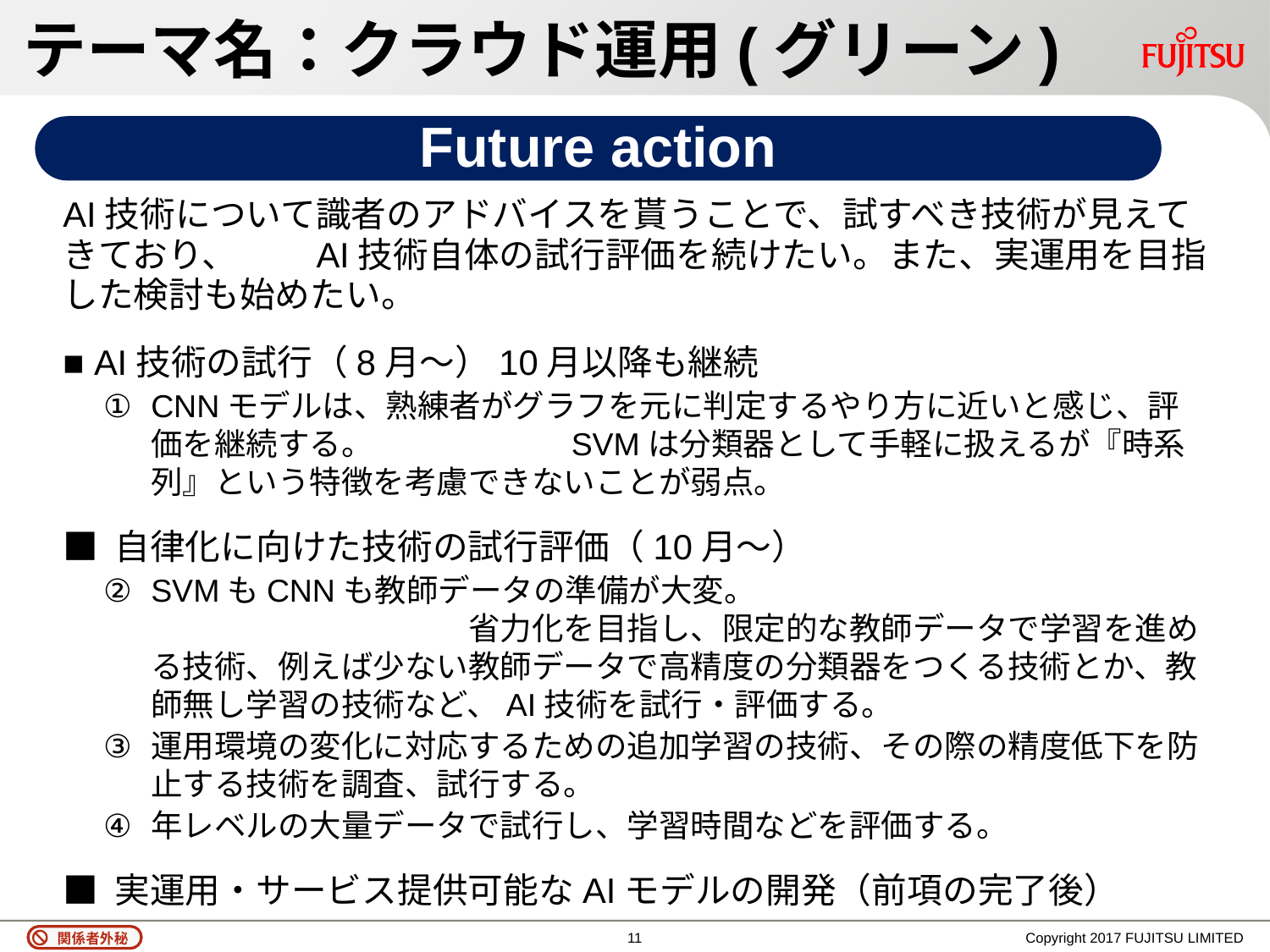

# テーマ名：クラウド運用(グリーン)
Future action
AI技術について識者のアドバイスを貰うことで、試すべき技術が見えてきており、　　AI技術自体の試行評価を続けたい。また、実運用を目指した検討も始めたい。
■ AI技術の試行（8月～）10月以降も継続
CNNモデルは、熟練者がグラフを元に判定するやり方に近いと感じ、評価を継続する。　　　　　　SVMは分類器として手軽に扱えるが『時系列』という特徴を考慮できないことが弱点。
■ 自律化に向けた技術の試行評価（10月～）
SVMもCNNも教師データの準備が大変。　　　　　　　　　　　　　　　　　　　　　　　　省力化を目指し、限定的な教師データで学習を進める技術、例えば少ない教師データで高精度の分類器をつくる技術とか、教師無し学習の技術など、AI技術を試行・評価する。
運用環境の変化に対応するための追加学習の技術、その際の精度低下を防止する技術を調査、試行する。
年レベルの大量データで試行し、学習時間などを評価する。
■ 実運用・サービス提供可能なAIモデルの開発（前項の完了後）
11
Copyright 2017 FUJITSU LIMITED